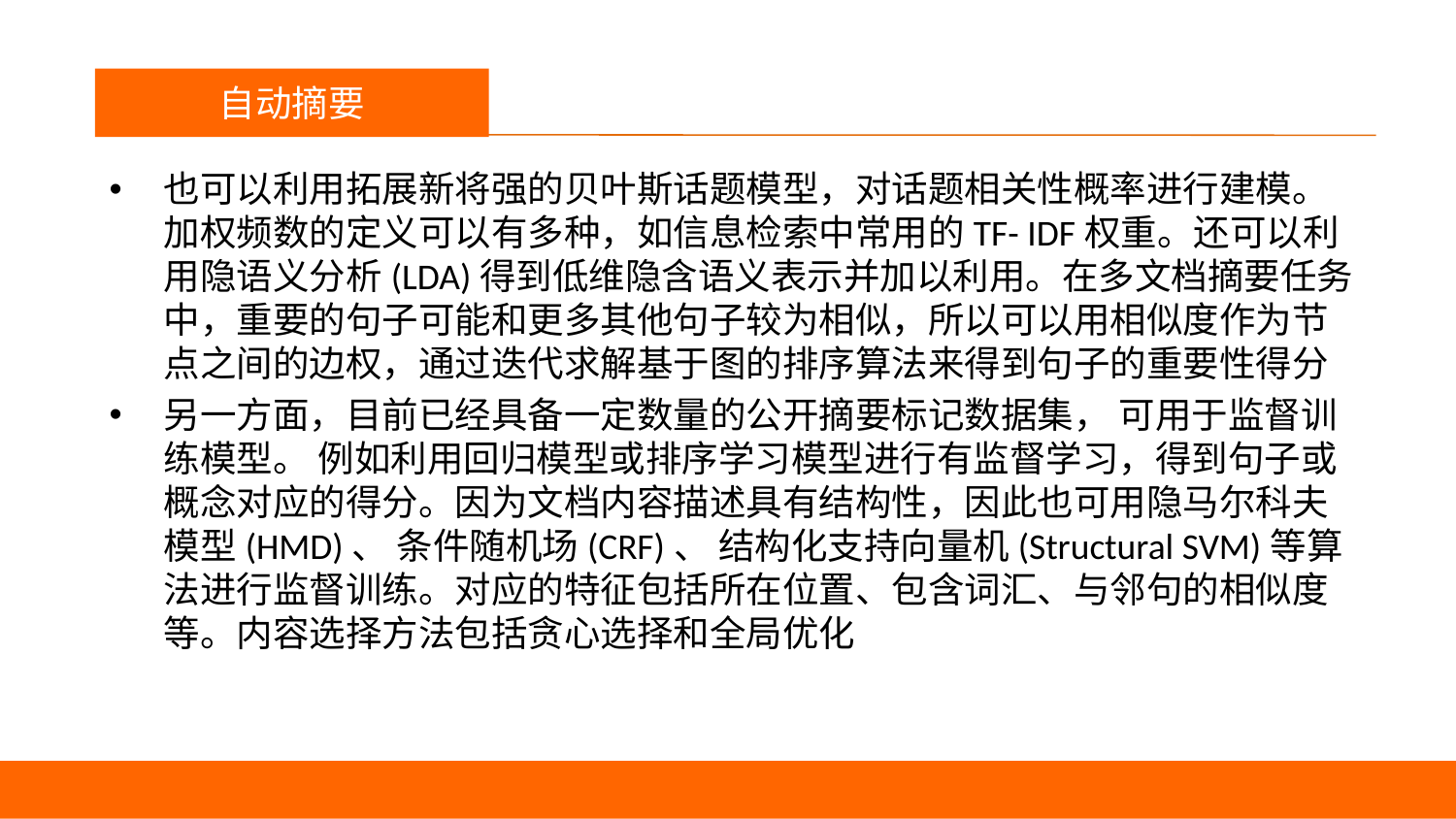

议程
自动摘要

也可以利用拓展新将强的贝叶斯话题模型，对话题相关性概率进行建模。加权频数的定义可以有多种，如信息检索中常用的TF- IDF权重。还可以利用隐语义分析(LDA)得到低维隐含语义表示并加以利用。在多文档摘要任务中，重要的句子可能和更多其他句子较为相似，所以可以用相似度作为节点之间的边权，通过迭代求解基于图的排序算法来得到句子的重要性得分
另一方面，目前已经具备一定数量的公开摘要标记数据集， 可用于监督训练模型。 例如利用回归模型或排序学习模型进行有监督学习，得到句子或概念对应的得分。因为文档内容描述具有结构性，因此也可用隐马尔科夫模型(HMD)、 条件随机场(CRF)、 结构化支持向量机(Structural SVM)等算法进行监督训练。对应的特征包括所在位置、包含词汇、与邻句的相似度等。内容选择方法包括贪心选择和全局优化